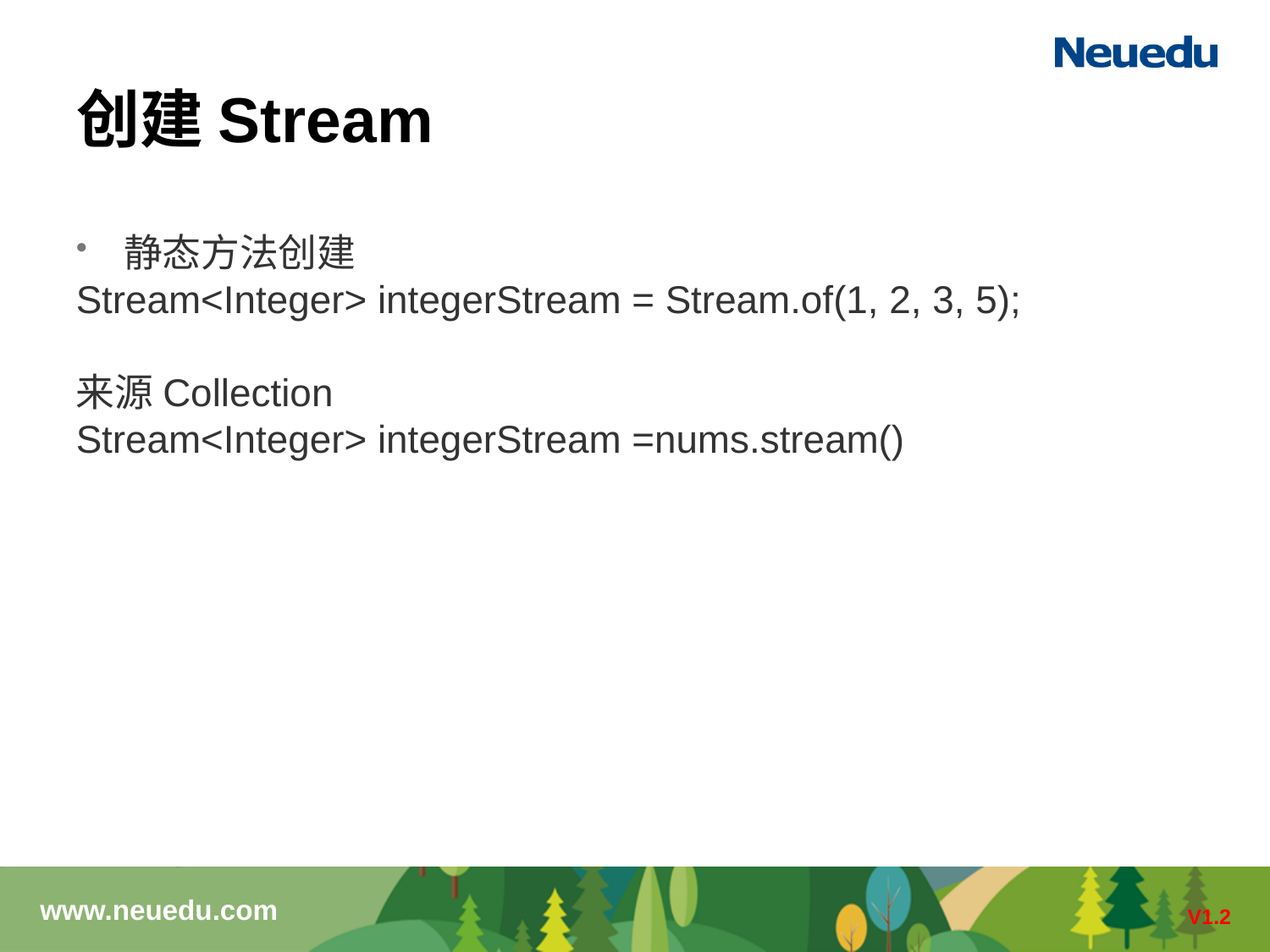

# 创建Stream
静态方法创建
Stream<Integer> integerStream = Stream.of(1, 2, 3, 5);

来源Collection
Stream<Integer> integerStream =nums.stream()